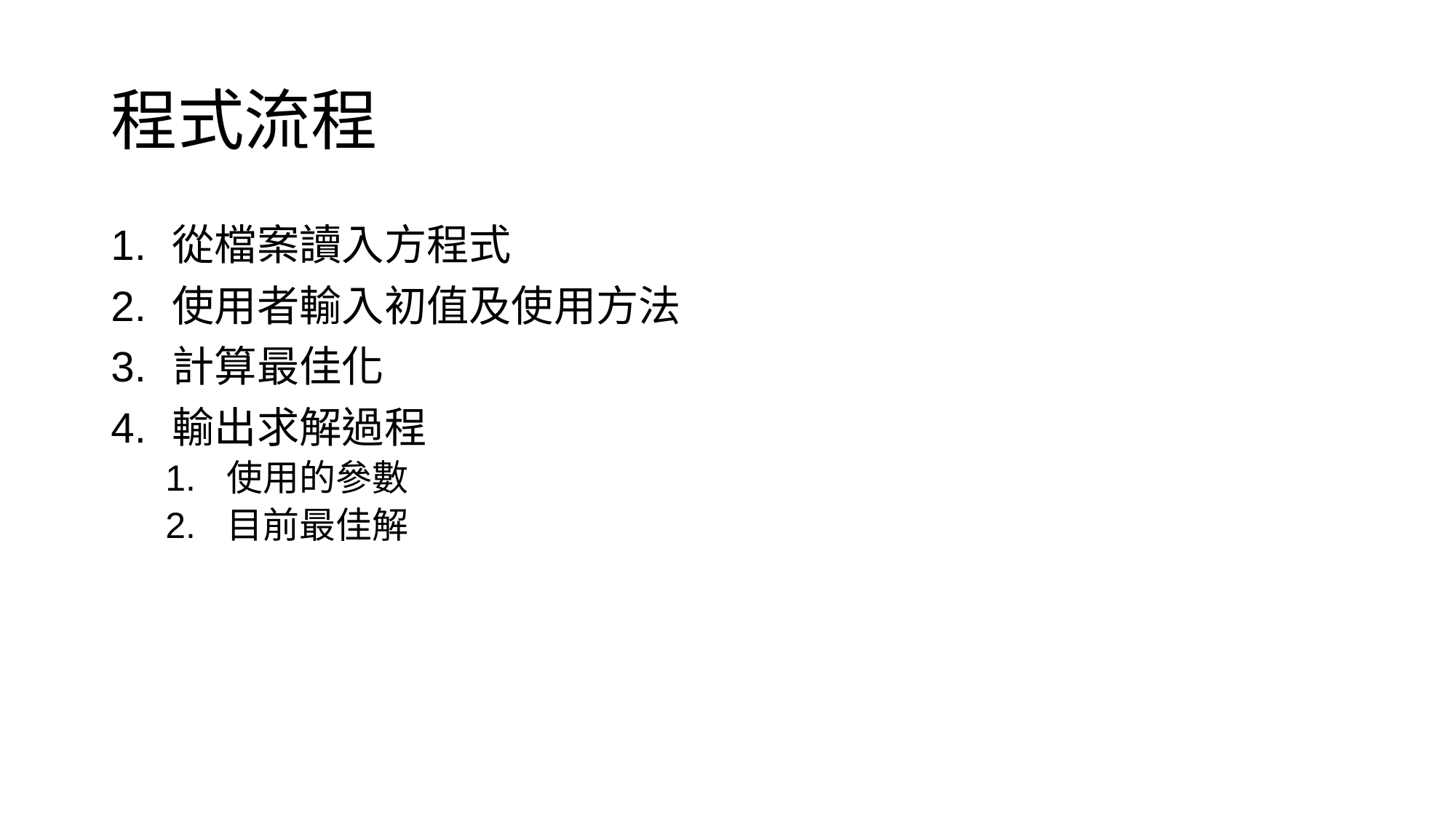

# 程式流程
從檔案讀入方程式
使用者輸入初值及使用方法
計算最佳化
輸出求解過程
使用的參數
目前最佳解